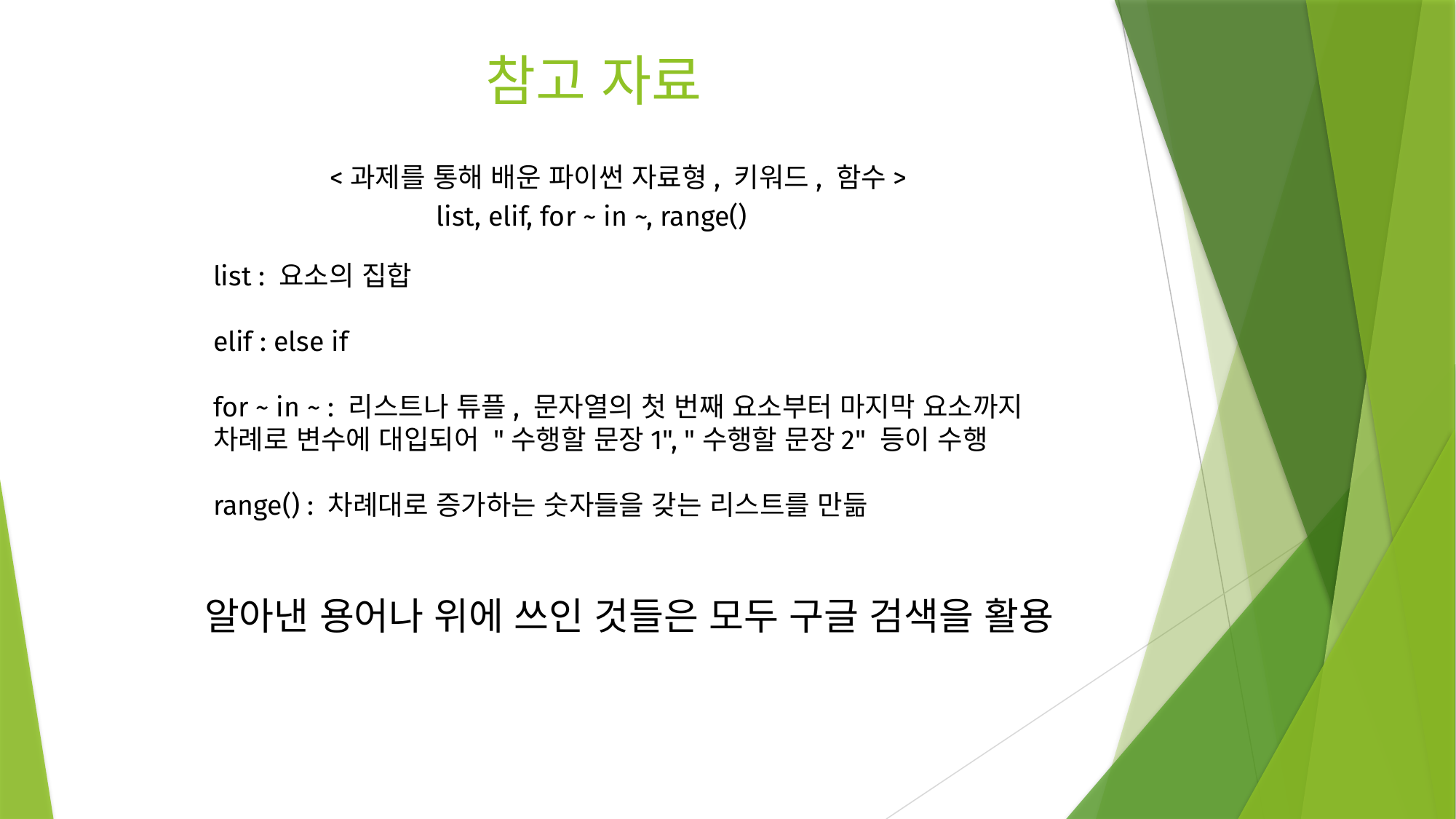

# 참고 자료
<과제를 통해 배운 파이썬 자료형, 키워드, 함수>
list, elif, for ~ in ~, range()
list : 요소의 집합

elif : else if

for ~ in ~ : 리스트나 튜플, 문자열의 첫 번째 요소부터 마지막 요소까지
차례로 변수에 대입되어 "수행할 문장1", "수행할 문장2" 등이 수행

range() : 차례대로 증가하는 숫자들을 갖는 리스트를 만듦
알아낸 용어나 위에 쓰인 것들은 모두 구글 검색을 활용